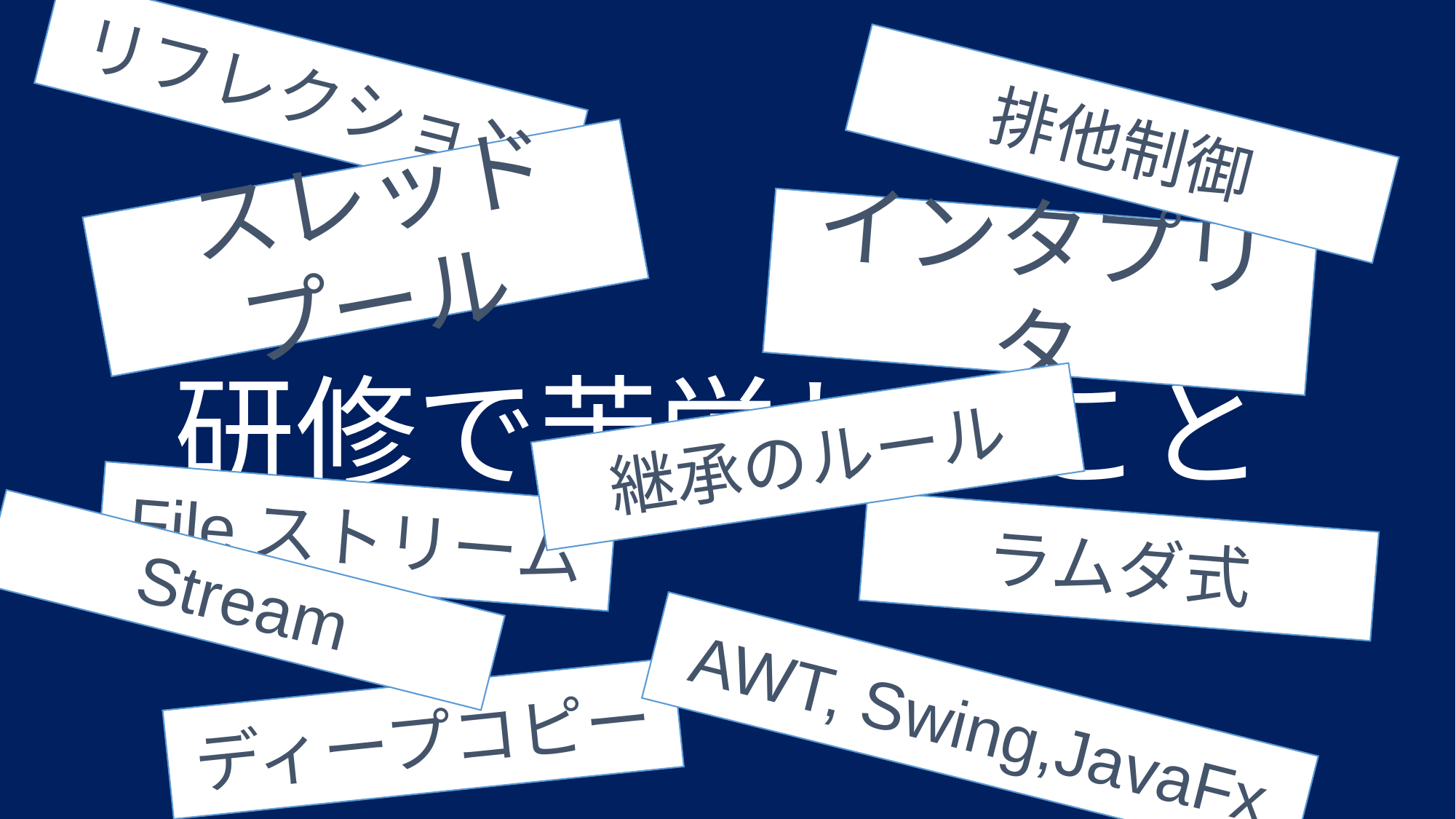

# 研修で苦労したこと
リフレクション
排他制御
Aスレッドプール
インタプリタ
継承のルール
Fileストリーム
ラムダ式
Stream
AWT, Swing,JavaFx
ディープコピー